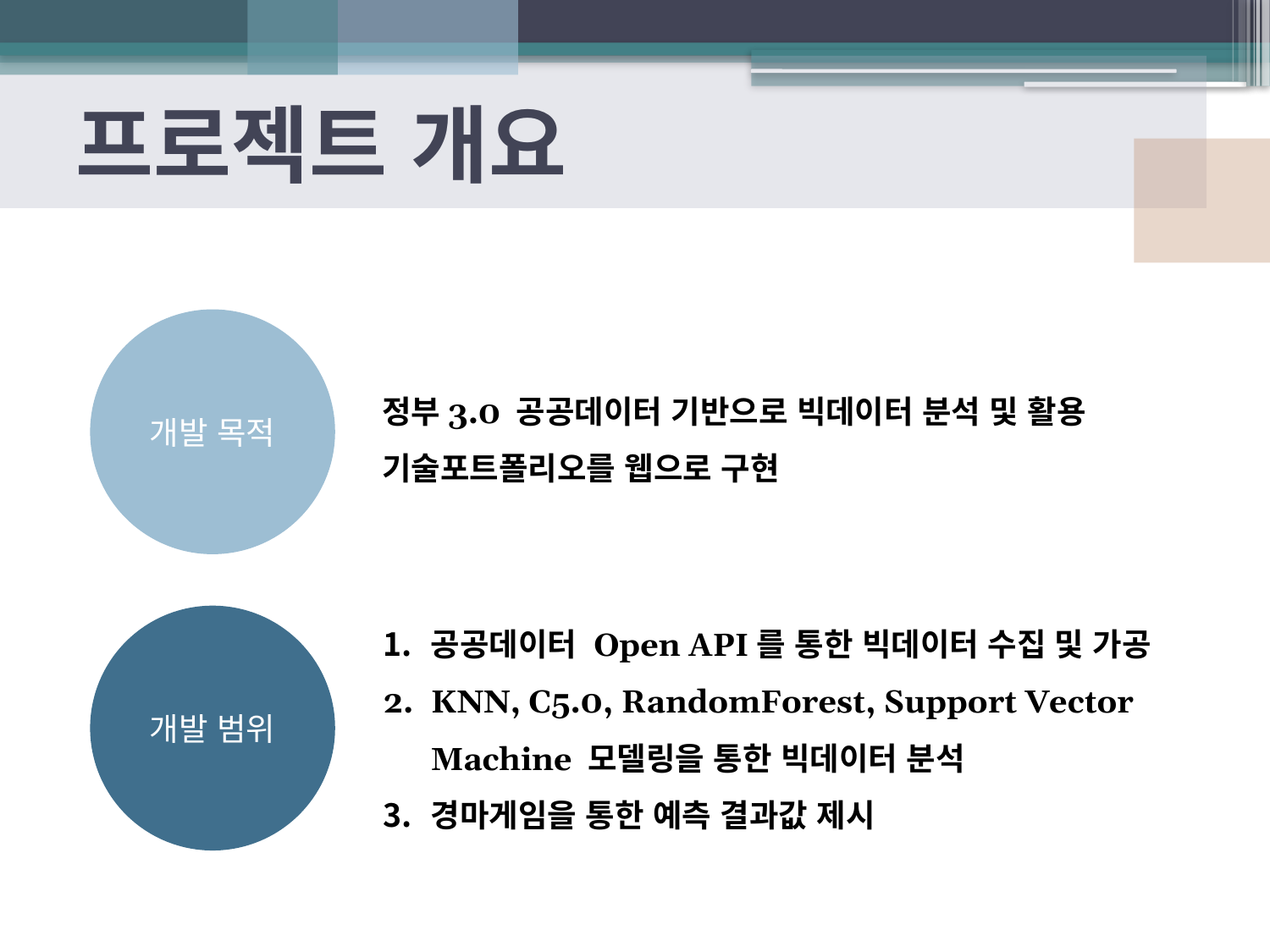

# 프로젝트 개요
개발 목적
정부3.0 공공데이터 기반으로 빅데이터 분석 및 활용
기술포트폴리오를 웹으로 구현

공공데이터 Open API를 통한 빅데이터 수집 및 가공
KNN, C5.0, RandomForest, Support Vector Machine 모델링을 통한 빅데이터 분석
경마게임을 통한 예측 결과값 제시
개발 범위